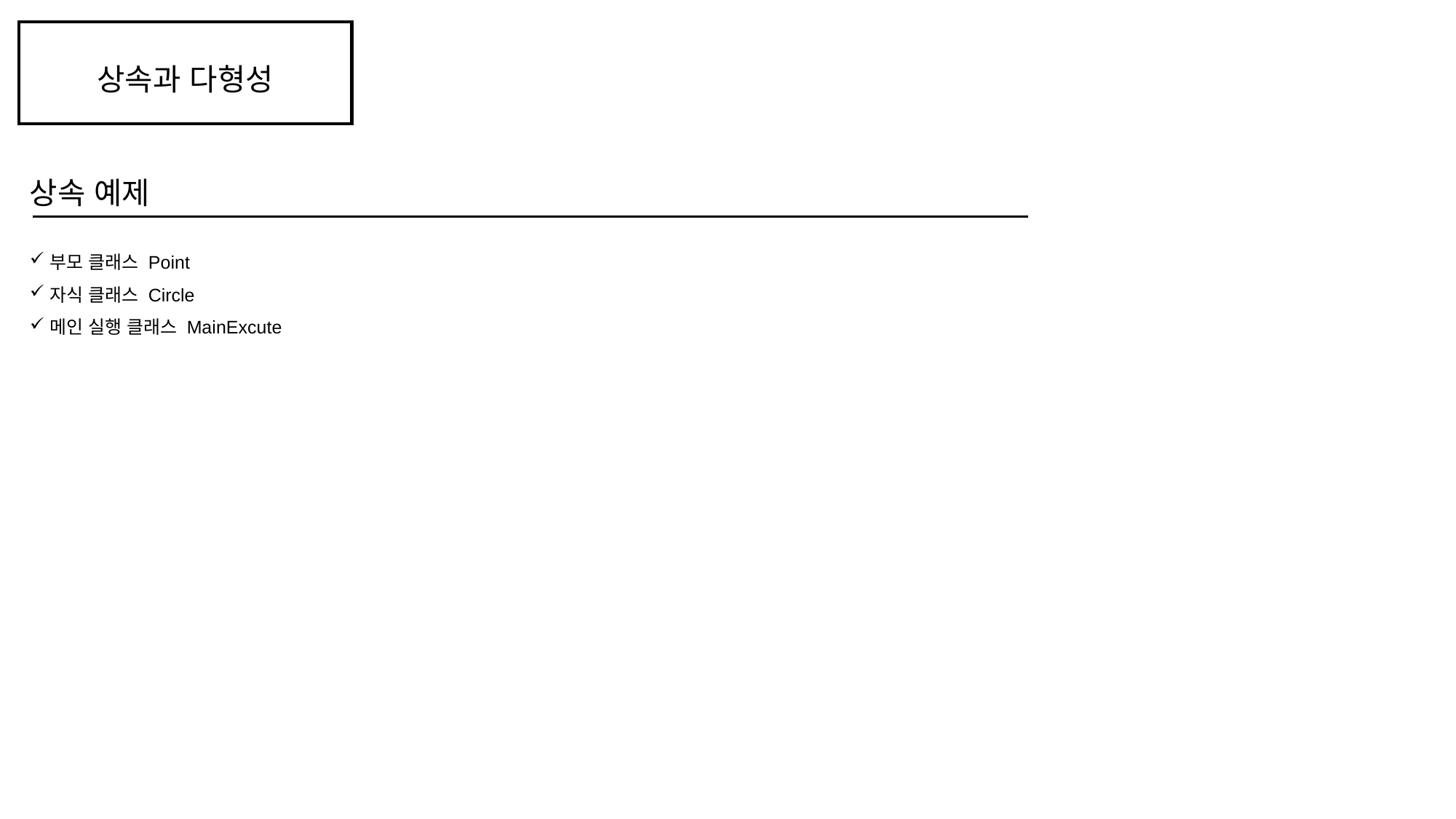

상속과 다형성
상속 예제
부모 클래스 Point
자식 클래스 Circle
메인 실행 클래스 MainExcute